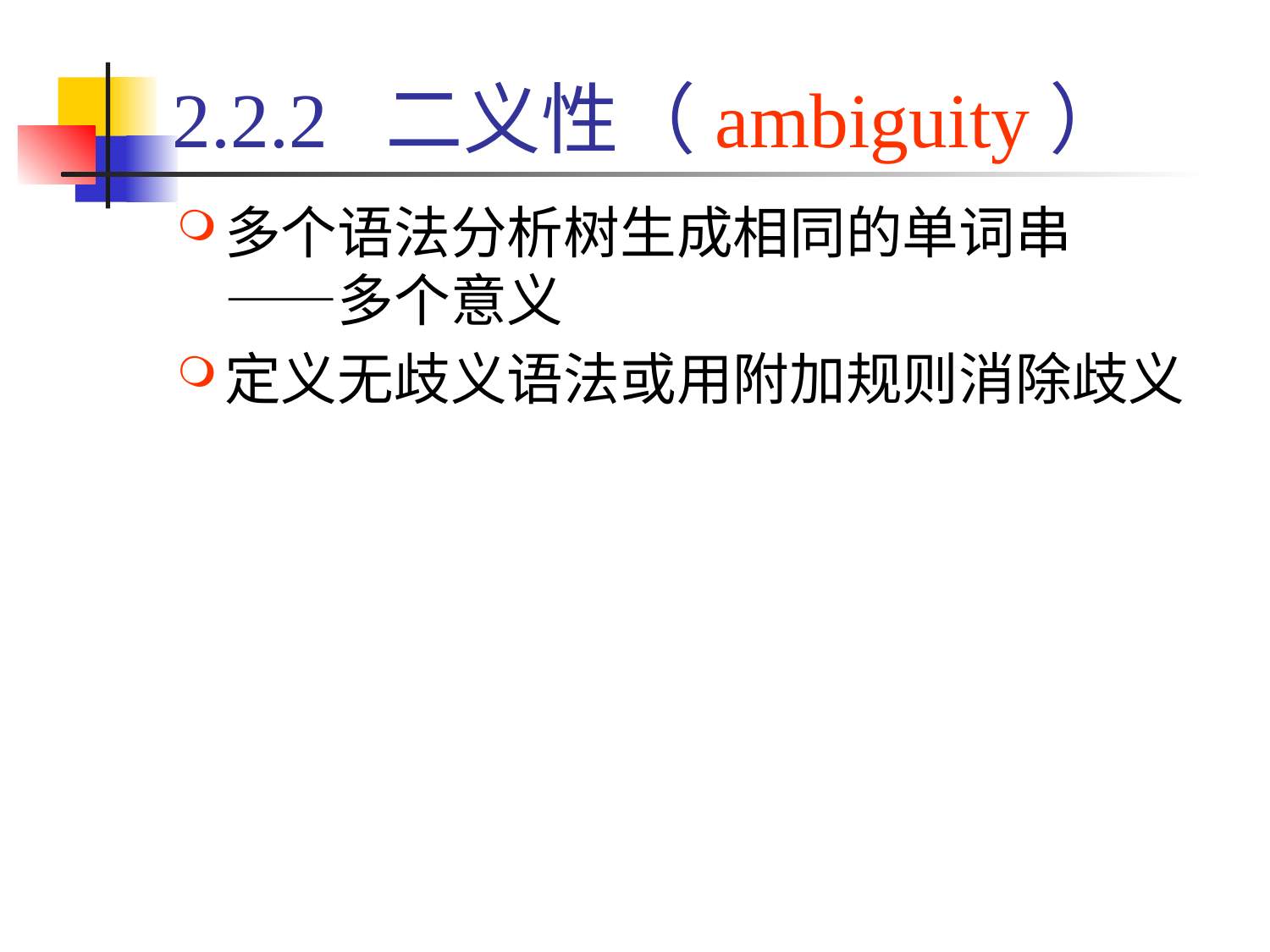

# 2.2.2  二义性（ambiguity）
多个语法分析树生成相同的单词串
——多个意义
定义无歧义语法或用附加规则消除歧义